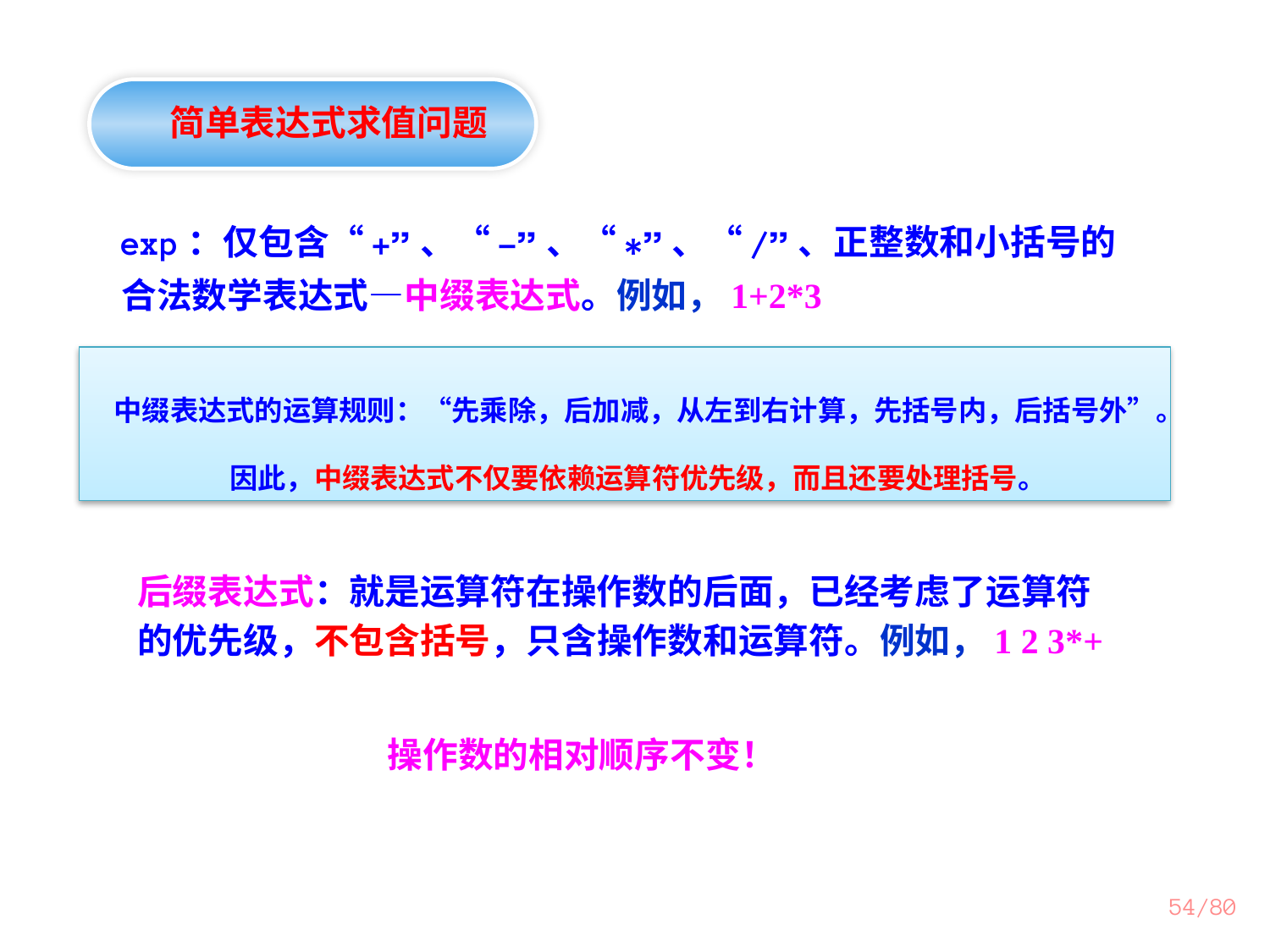

简单表达式求值问题
exp：仅包含“+”、“-”、“*”、“/”、正整数和小括号的合法数学表达式—中缀表达式。例如，1+2*3
 中缀表达式的运算规则：“先乘除，后加减，从左到右计算，先括号内，后括号外”。
   因此，中缀表达式不仅要依赖运算符优先级，而且还要处理括号。
后缀表达式：就是运算符在操作数的后面，已经考虑了运算符的优先级，不包含括号，只含操作数和运算符。例如，1 2 3*+
操作数的相对顺序不变！
54/80